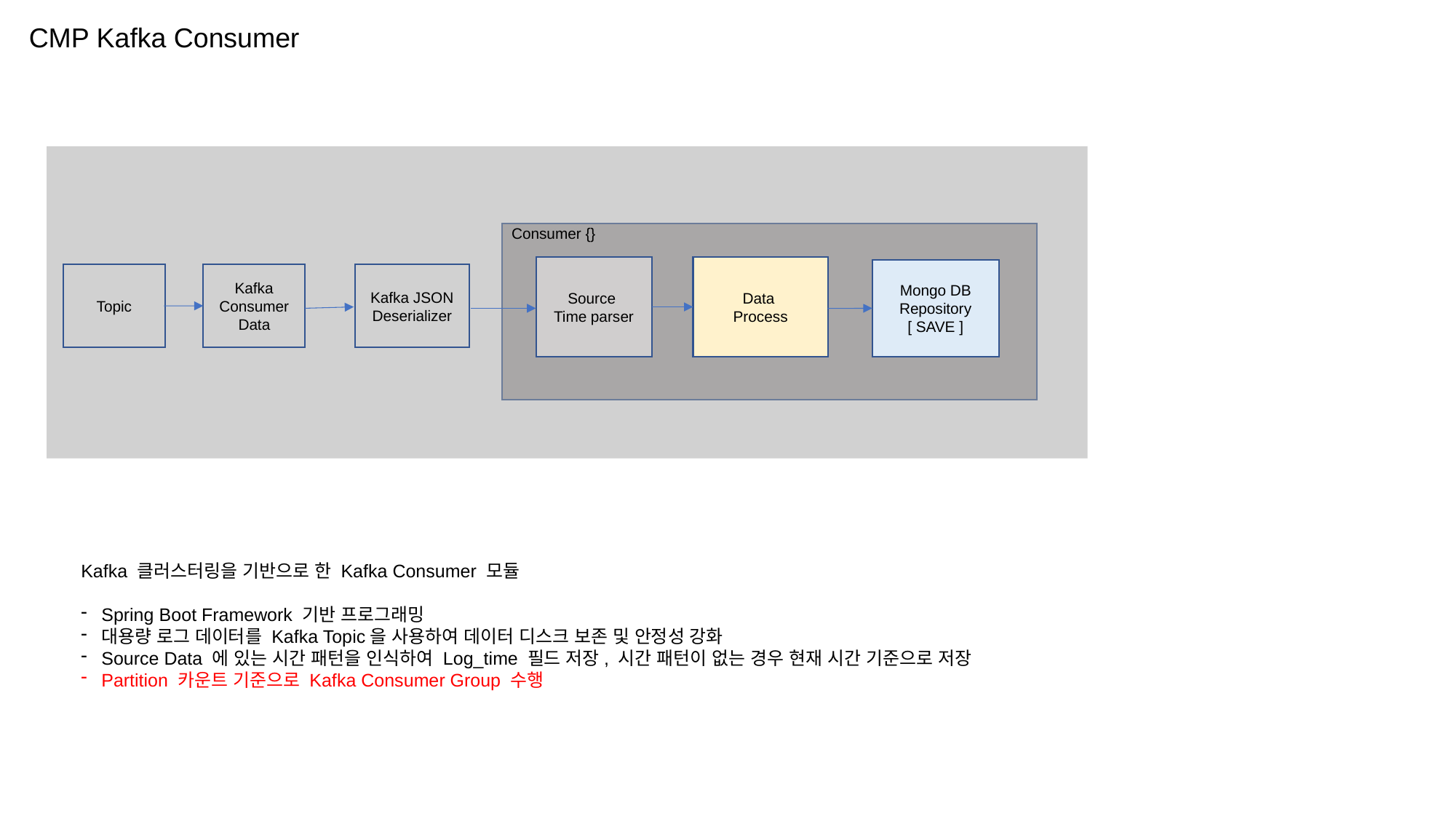

CMP Kafka Consumer

Consumer {}

Source
Time parser
Data
Process
Mongo DB
Repository
[ SAVE ]

Topic

Kafka Consumer Data
Kafka JSON
Deserializer
Kafka 클러스터링을 기반으로 한 Kafka Consumer 모듈

Spring Boot Framework 기반 프로그래밍
대용량 로그 데이터를 Kafka Topic을 사용하여 데이터 디스크 보존 및 안정성 강화
Source Data 에 있는 시간 패턴을 인식하여 Log_time 필드 저장, 시간 패턴이 없는 경우 현재 시간 기준으로 저장
Partition 카운트 기준으로 Kafka Consumer Group 수행